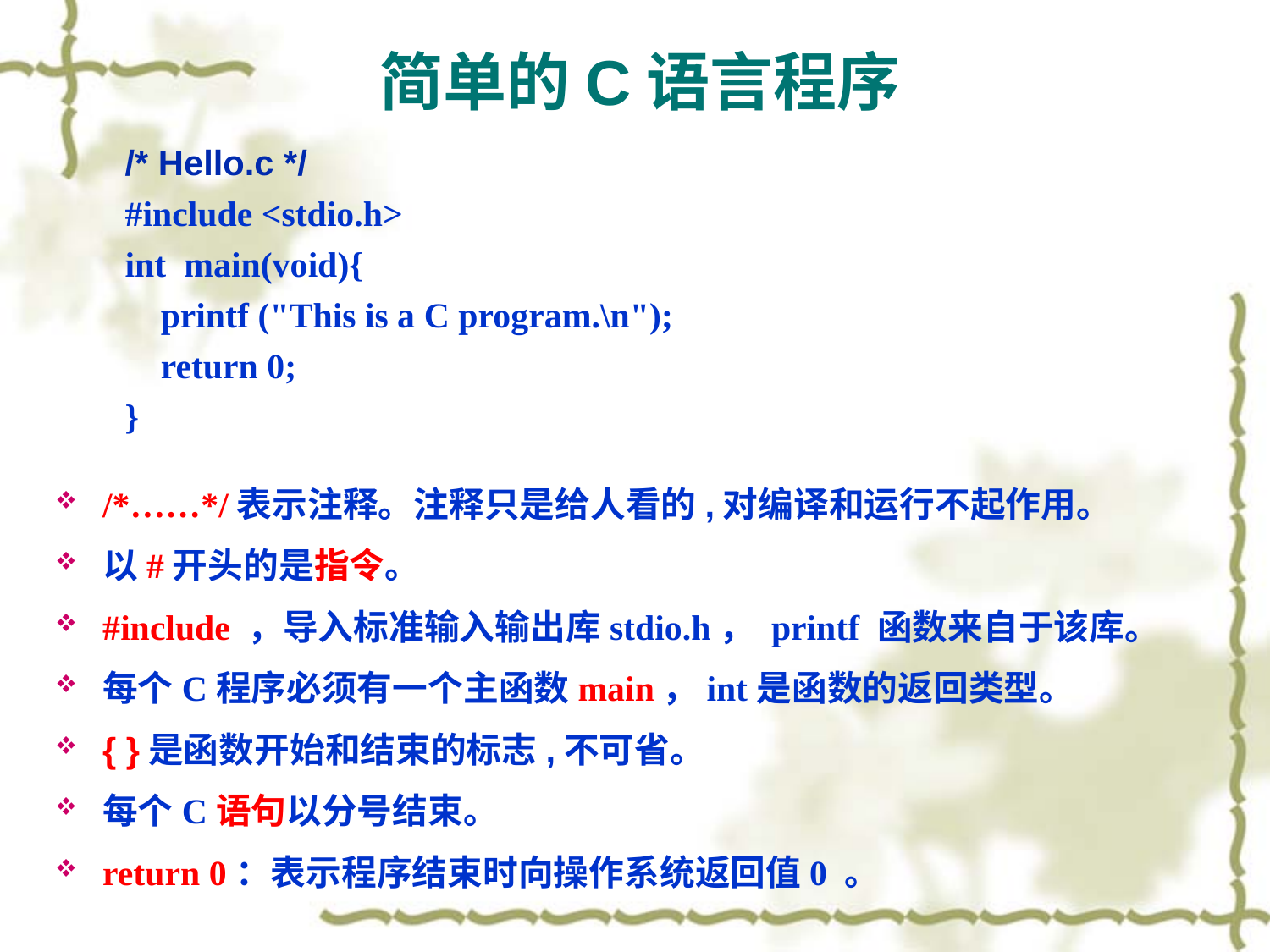

# 简单的C语言程序
/* Hello.c */
#include <stdio.h>
int  main(void){
    printf ("This is a C program.\n");
    return 0;
}
/*……*/表示注释。注释只是给人看的,对编译和运行不起作用。
以#开头的是指令。
#include ，导入标准输入输出库stdio.h， printf 函数来自于该库。
每个C程序必须有一个主函数main，int是函数的返回类型。
{ }是函数开始和结束的标志,不可省。
每个C语句以分号结束。
return 0：表示程序结束时向操作系统返回值0 。